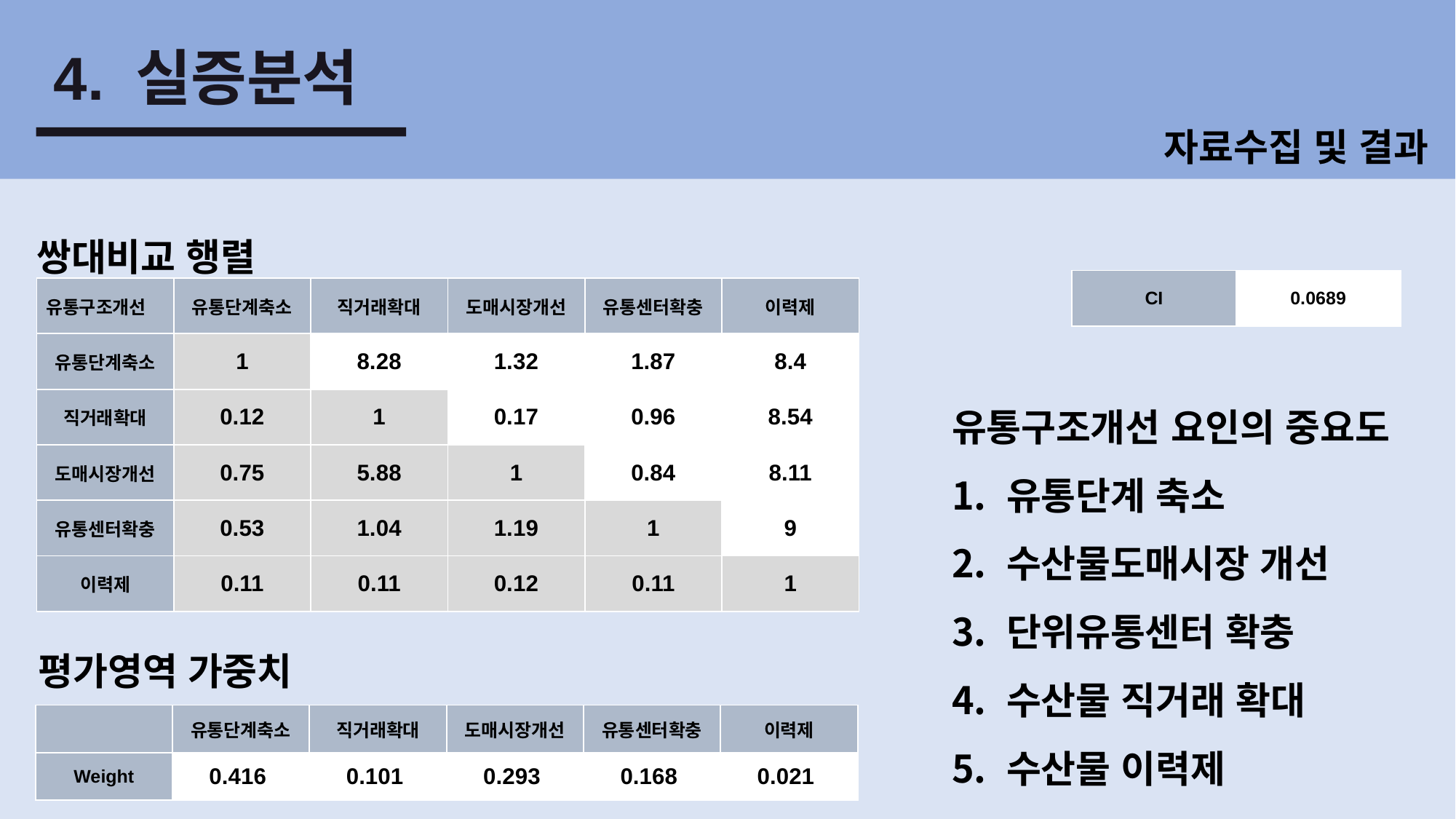

4. 실증분석
자료수집 및 결과

쌍대비교 행렬
| CI | 0.0689 |
| --- | --- |
| 유통구조개선 | 유통단계축소 | 직거래확대 | 도매시장개선 | 유통센터확충 | 이력제 |
| --- | --- | --- | --- | --- | --- |
| 유통단계축소 | 1 | 8.28 | 1.32 | 1.87 | 8.4 |
| 직거래확대 | 0.12 | 1 | 0.17 | 0.96 | 8.54 |
| 도매시장개선 | 0.75 | 5.88 | 1 | 0.84 | 8.11 |
| 유통센터확충 | 0.53 | 1.04 | 1.19 | 1 | 9 |
| 이력제 | 0.11 | 0.11 | 0.12 | 0.11 | 1 |
유통구조개선 요인의 중요도
유통단계 축소
수산물도매시장 개선
단위유통센터 확충
수산물 직거래 확대
수산물 이력제
평가영역 가중치
|  | 유통단계축소 | 직거래확대 | 도매시장개선 | 유통센터확충 | 이력제 |
| --- | --- | --- | --- | --- | --- |
| Weight | 0.416 | 0.101 | 0.293 | 0.168 | 0.021 |